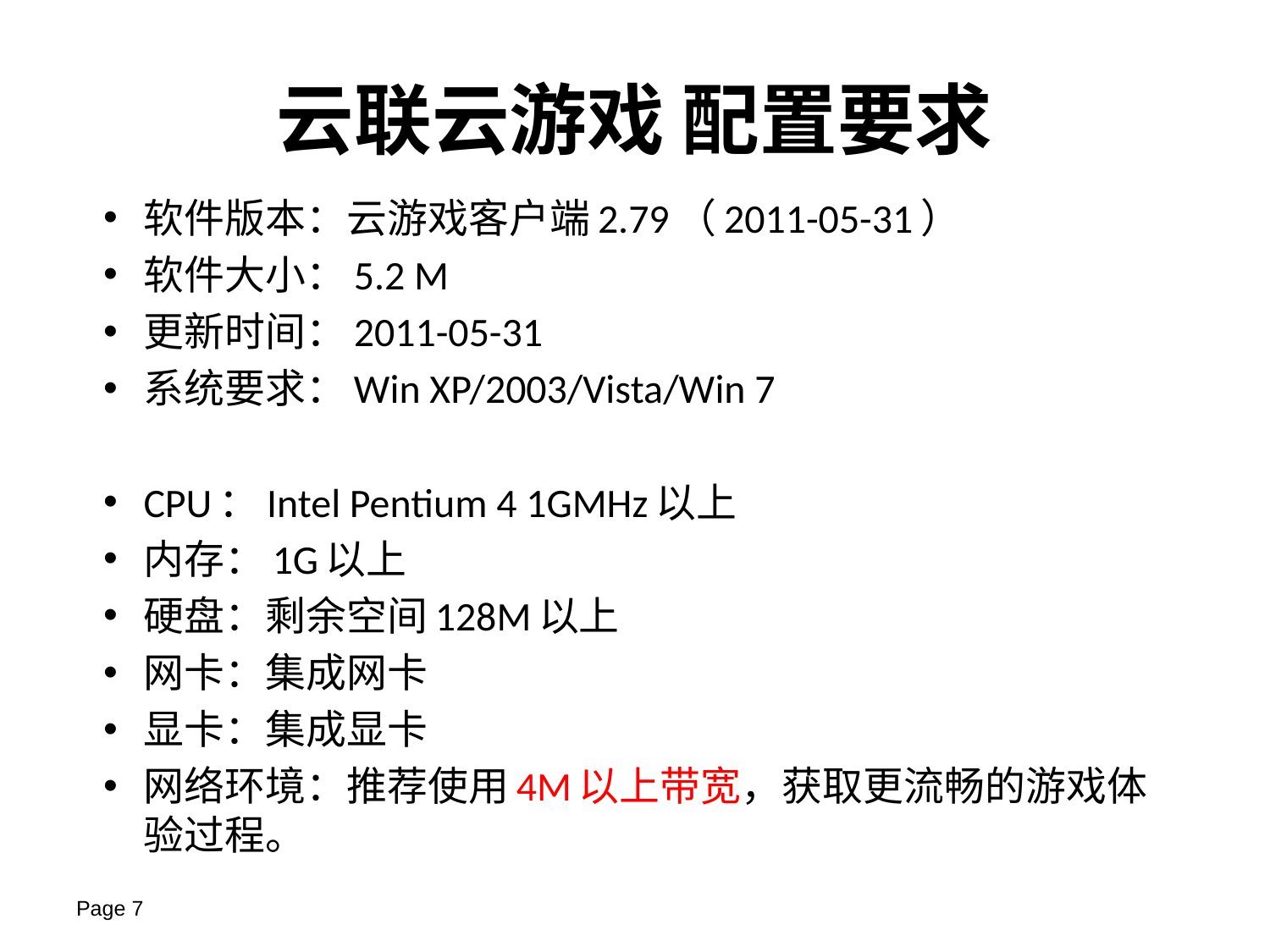

# 云联云游戏 配置要求
软件版本：云游戏客户端2.79（2011-05-31）
软件大小：5.2 M
更新时间：2011-05-31
系统要求：Win XP/2003/Vista/Win 7

CPU：Intel Pentium 4 1GMHz以上
内存：1G以上
硬盘：剩余空间128M以上
网卡：集成网卡
显卡：集成显卡
网络环境：推荐使用4M以上带宽，获取更流畅的游戏体验过程。
Page 7